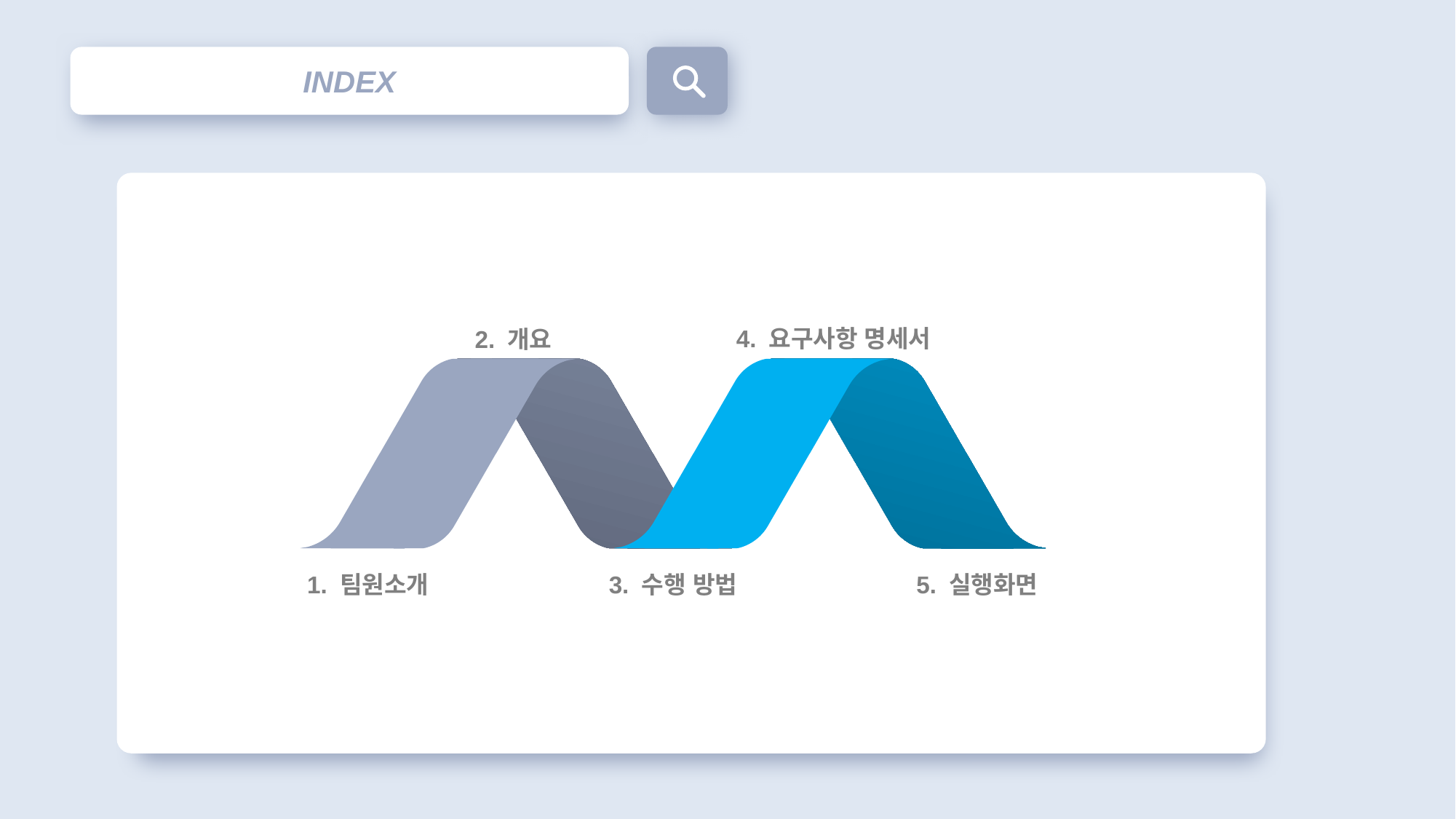

INDEX

4. 요구사항 명세서
2. 개요
1. 팀원소개
5. 실행화면
3. 수행 방법